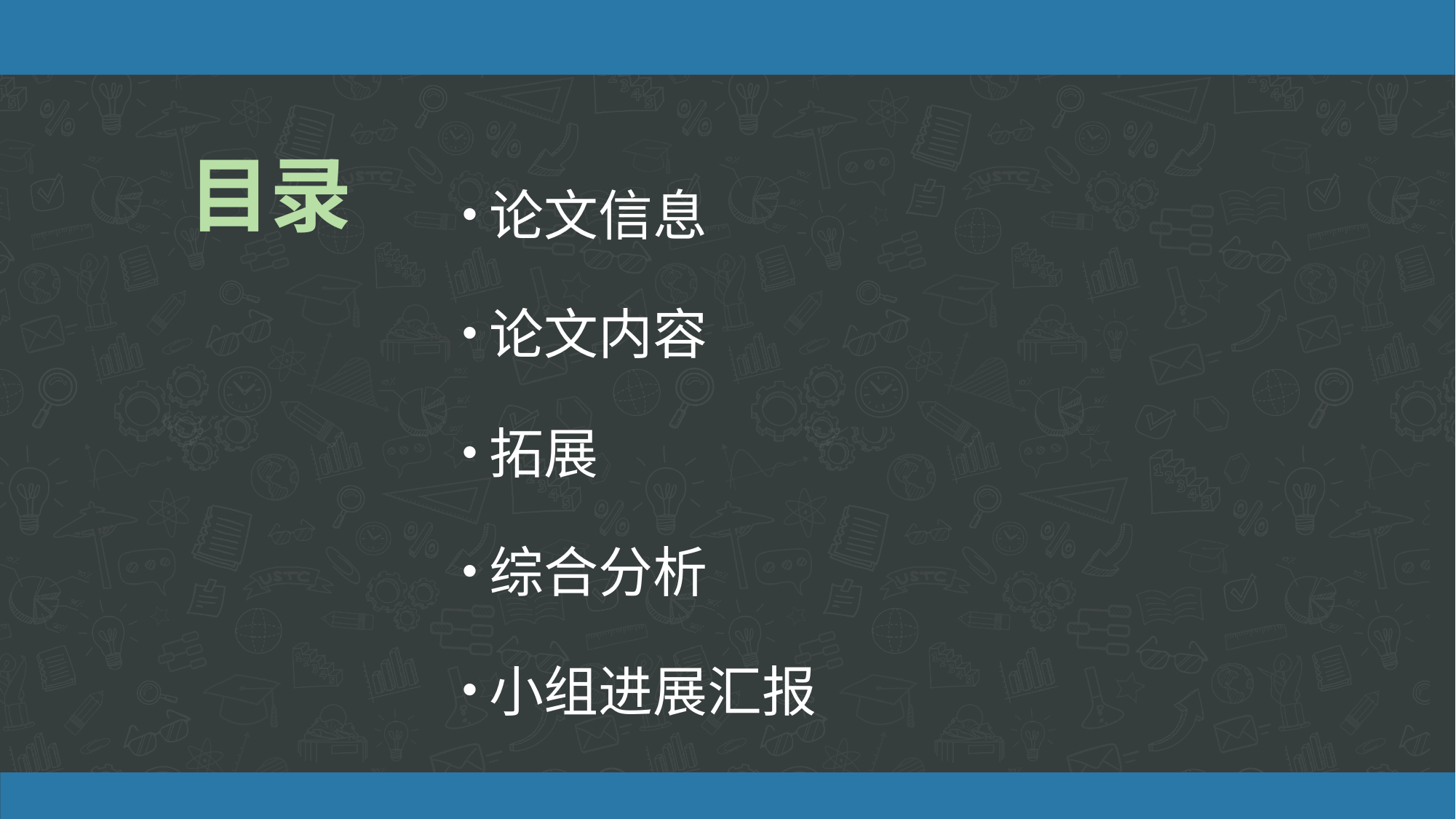

# 目录
论文信息
论文内容
拓展
综合分析
小组进展汇报